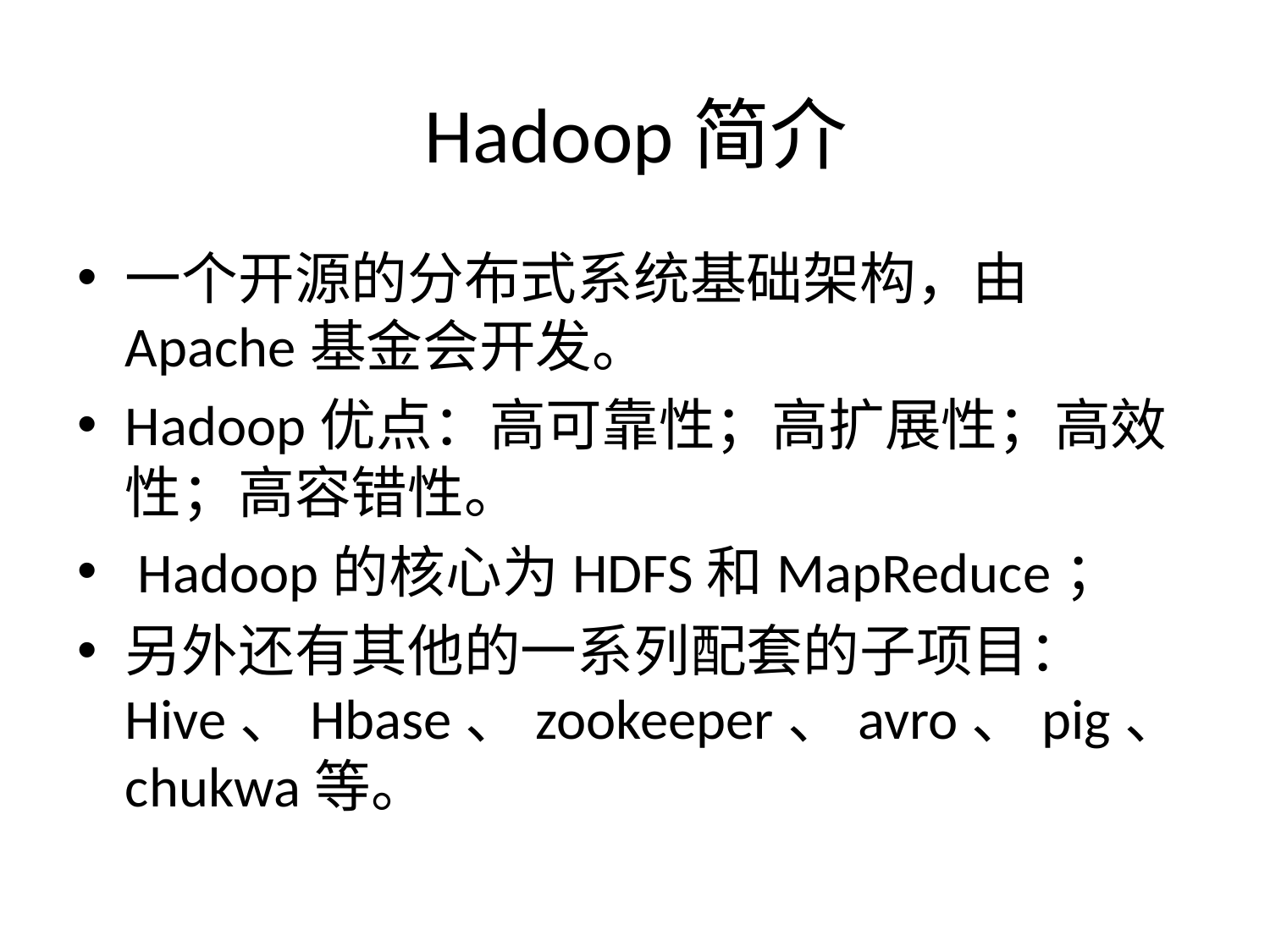

# Hadoop简介
一个开源的分布式系统基础架构，由Apache基金会开发。
Hadoop优点：高可靠性；高扩展性；高效性；高容错性。
 Hadoop的核心为HDFS和MapReduce；
另外还有其他的一系列配套的子项目：Hive、Hbase、zookeeper、avro、pig、chukwa等。